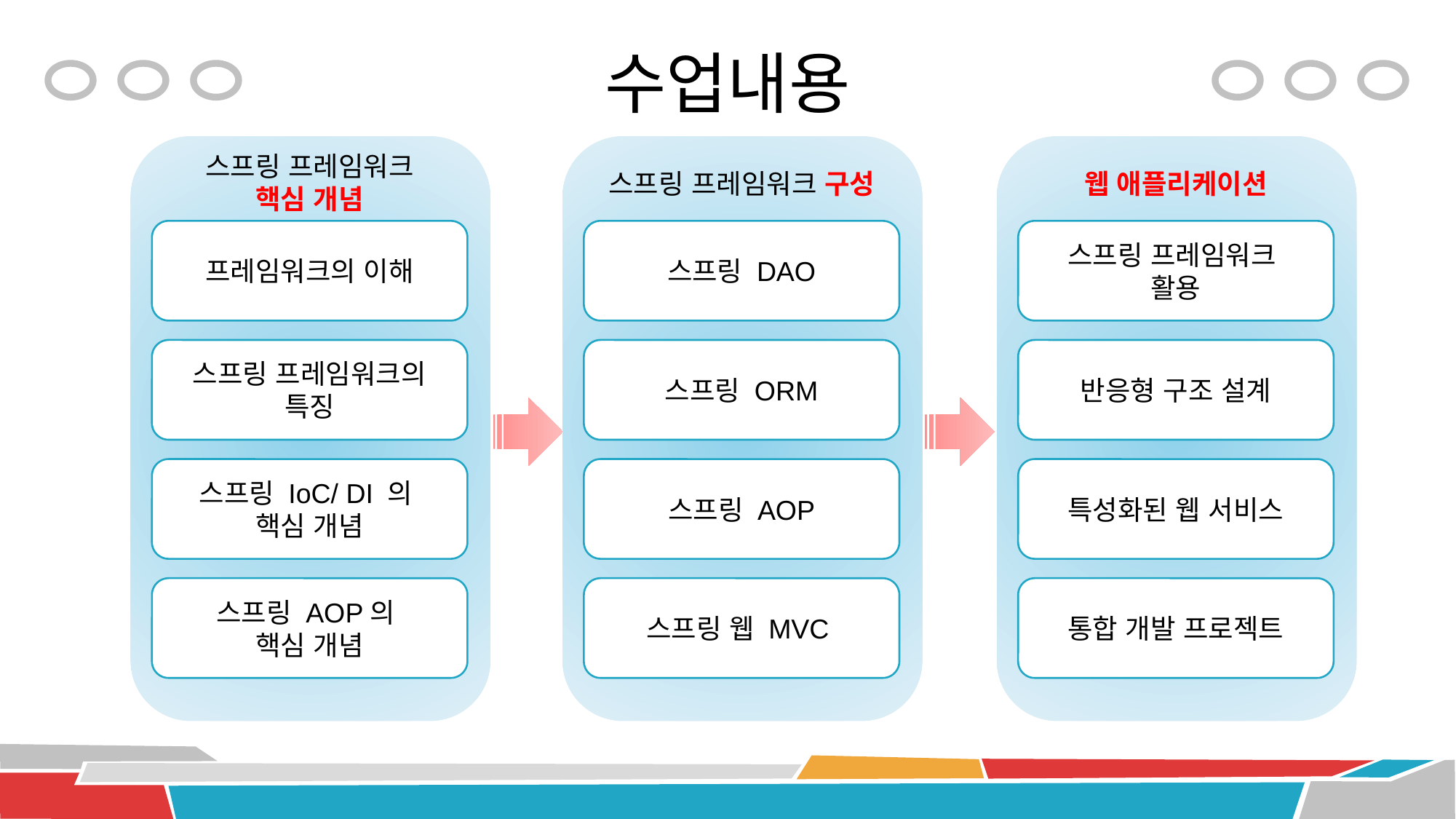

# 수업내용

스프링 프레임워크
핵심 개념
스프링 프레임워크 구성
웹 애플리케이션
프레임워크의 이해
스프링 DAO
스프링 프레임워크
활용
스프링 프레임워크의 특징
스프링 ORM
반응형 구조 설계

스프링 IoC/ DI 의
핵심 개념
스프링 AOP
특성화된 웹 서비스
스프링 AOP의
핵심 개념
스프링 웹 MVC
통합 개발 프로젝트